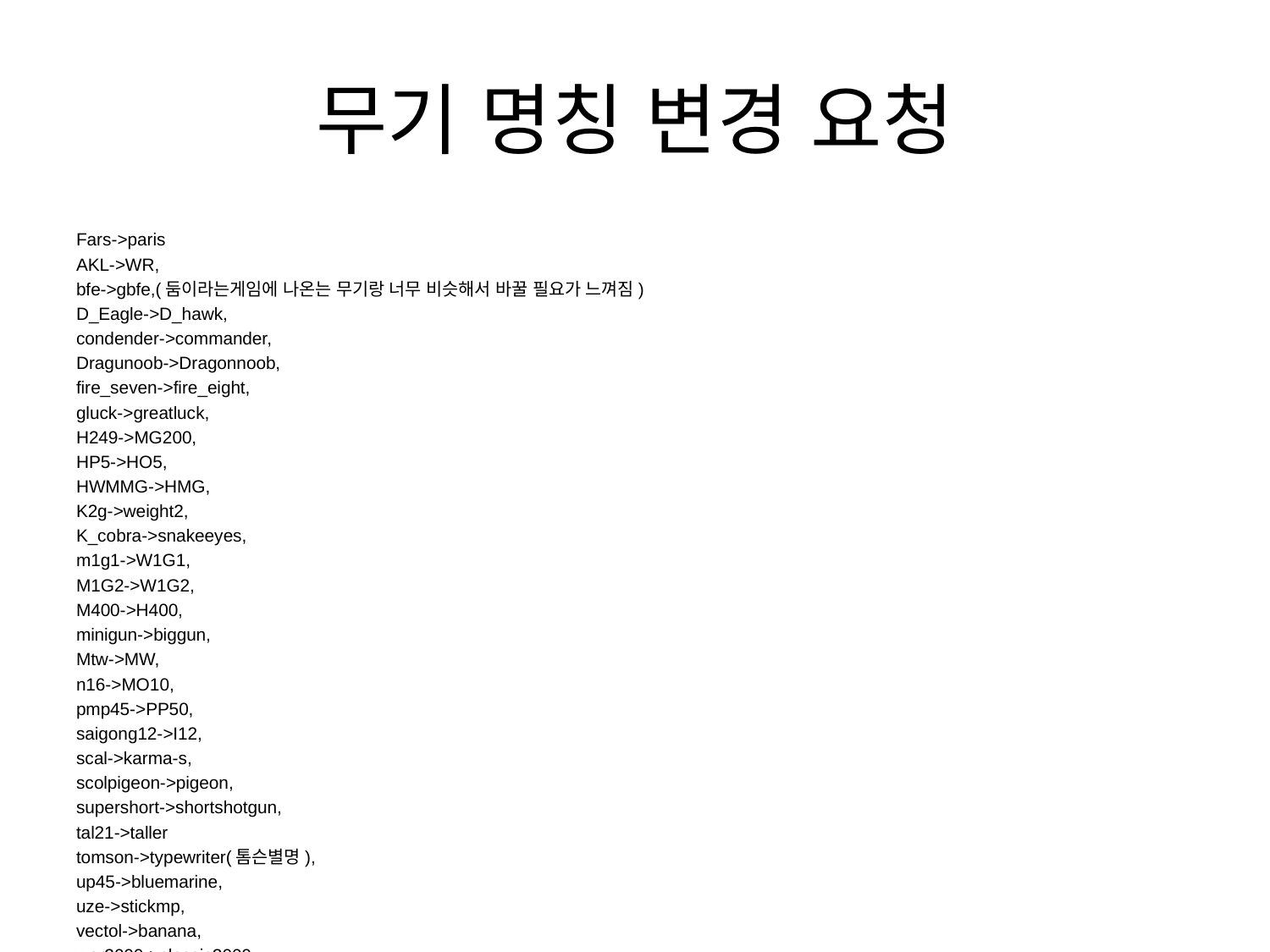

# 무기 명칭 변경 요청
Fars->paris
AKL->WR,
bfe->gbfe,(둠이라는게임에 나온는 무기랑 너무 비슷해서 바꿀 필요가 느껴짐)
D_Eagle->D_hawk,
condender->commander,
Dragunoob->Dragonnoob,
fire_seven->fire_eight,
gluck->greatluck,
H249->MG200,
HP5->HO5,
HWMMG->HMG,
K2g->weight2,
K_cobra->snakeeyes,
m1g1->W1G1,
M1G2->W1G2,
M400->H400,
minigun->biggun,
Mtw->MW,
n16->MO10,
pmp45->PP50,
saigong12->I12,
scal->karma-s,
scolpigeon->pigeon,
supershort->shortshotgun,
tal21->taller
tomson->typewriter(톰슨별명),
up45->bluemarine,
uze->stickmp,
vectol->banana,
war2000->classic2000